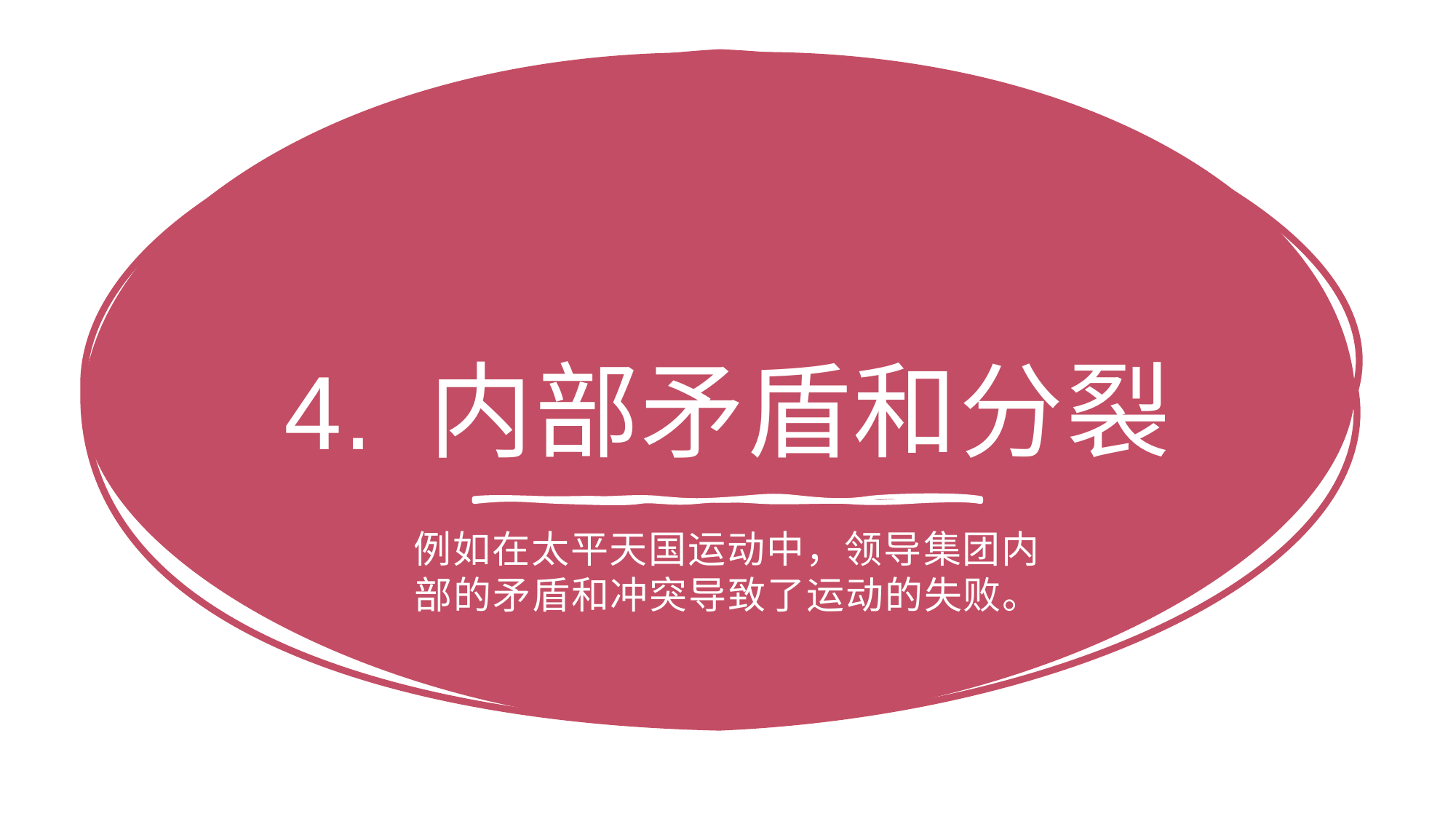

# 4. 内部矛盾和分裂

例如在太平天国运动中，领导集团内部的矛盾和冲突导致了运动的失败。